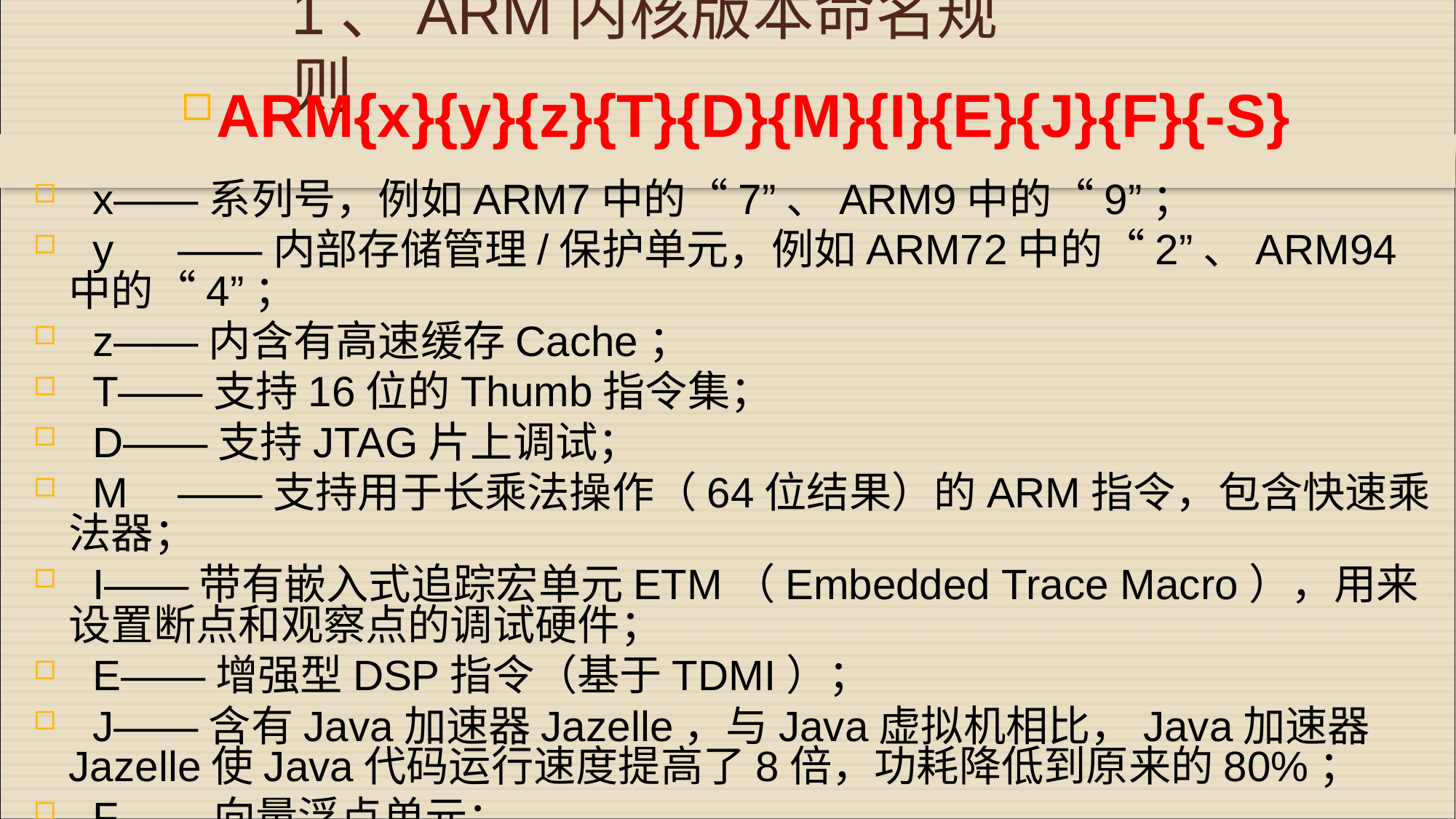

# 1、ARM内核版本命名规则
ARM{x}{y}{z}{T}{D}{M}{I}{E}{J}{F}{-S}

  x——系列号，例如ARM7中的“7”、ARM9中的“9”；
  y	——内部存储管理/保护单元，例如ARM72中的“2”、ARM94中的“4”；
  z——内含有高速缓存Cache；
  T——支持16位的Thumb指令集；
  D——支持JTAG片上调试；
  M	——支持用于长乘法操作（64位结果）的ARM指令，包含快速乘法器；
  I——带有嵌入式追踪宏单元ETM（Embedded Trace Macro），用来设置断点和观察点的调试硬件；
  E——增强型DSP指令（基于TDMI）；
  J——含有Java加速器Jazelle，与Java虚拟机相比，Java加速器Jazelle使Java代码运行速度提高了8倍，功耗降低到原来的80%；
  F——向量浮点单元；
 S——可综合版本，意味着处理器内核是以源代码形式提供的。